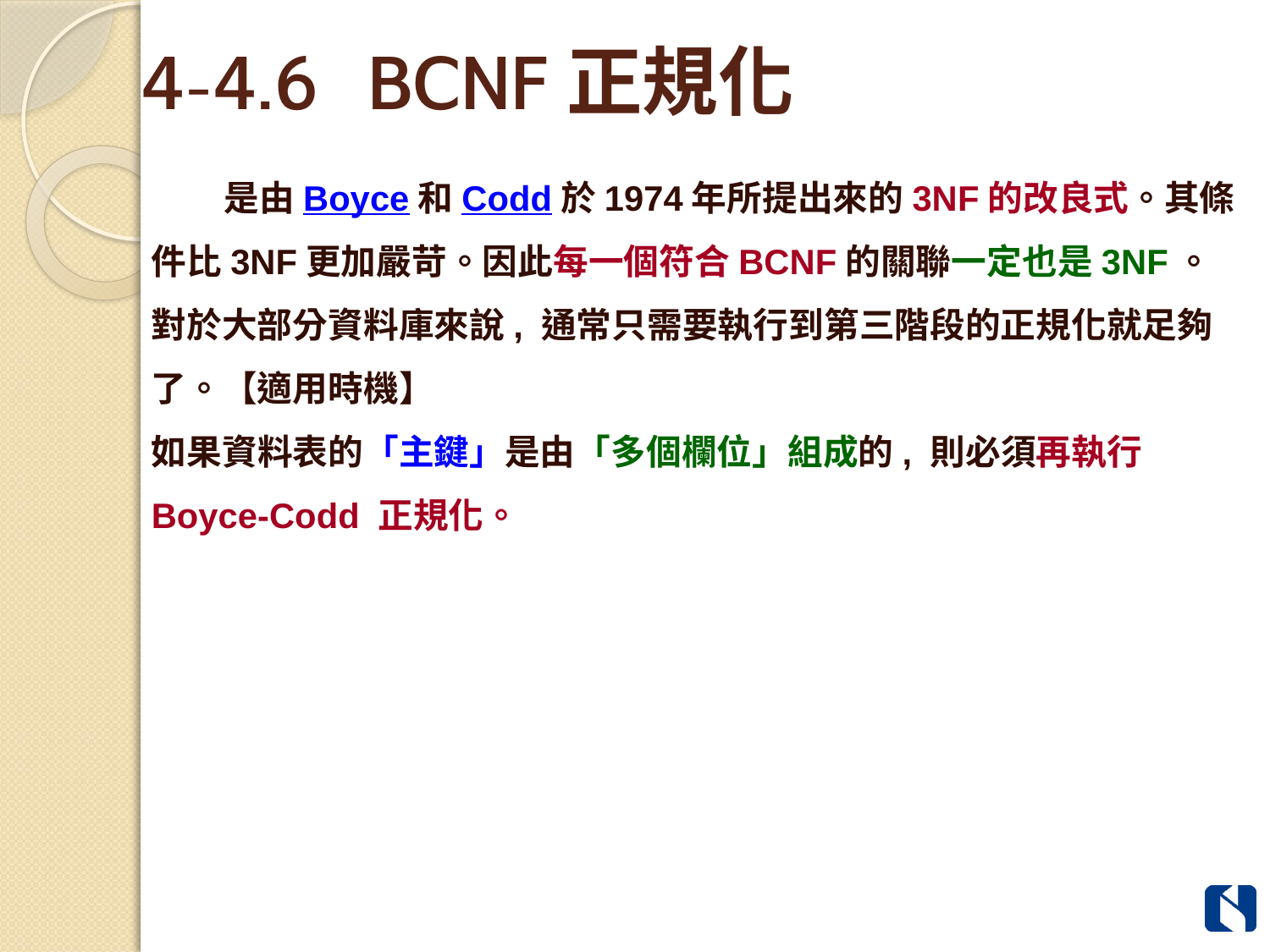

# 4-4.6  BCNF正規化
        是由Boyce和Codd於1974年所提出來的3NF的改良式。其條件比3NF更加嚴苛。因此每一個符合BCNF的關聯一定也是3NF。
對於大部分資料庫來說, 通常只需要執行到第三階段的正規化就足夠了。【適用時機】
如果資料表的「主鍵」是由「多個欄位」組成的, 則必須再執行 Boyce-Codd 正規化。